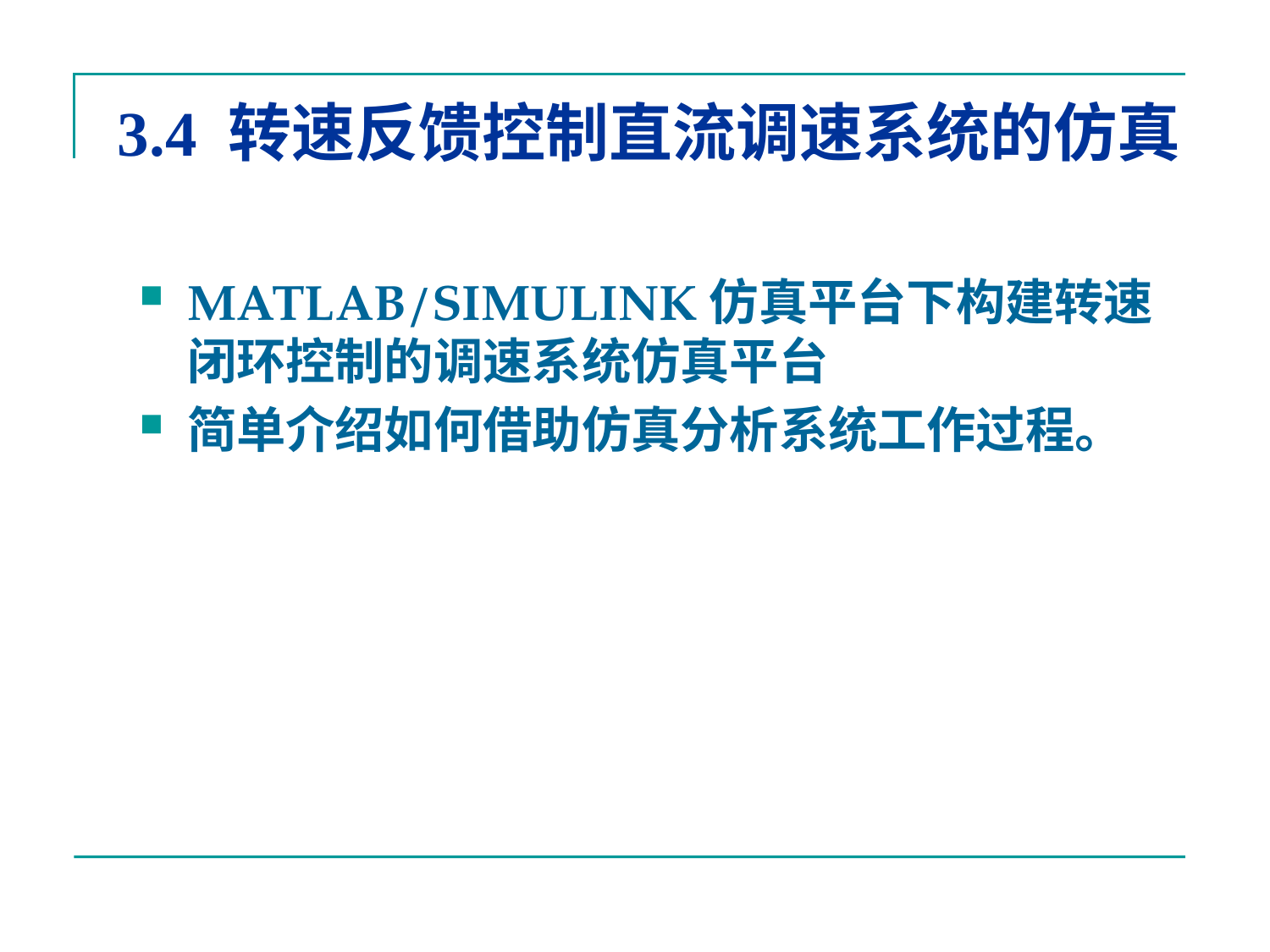

# 3.4 转速反馈控制直流调速系统的仿真
MATLAB/SIMULINK仿真平台下构建转速闭环控制的调速系统仿真平台
简单介绍如何借助仿真分析系统工作过程。